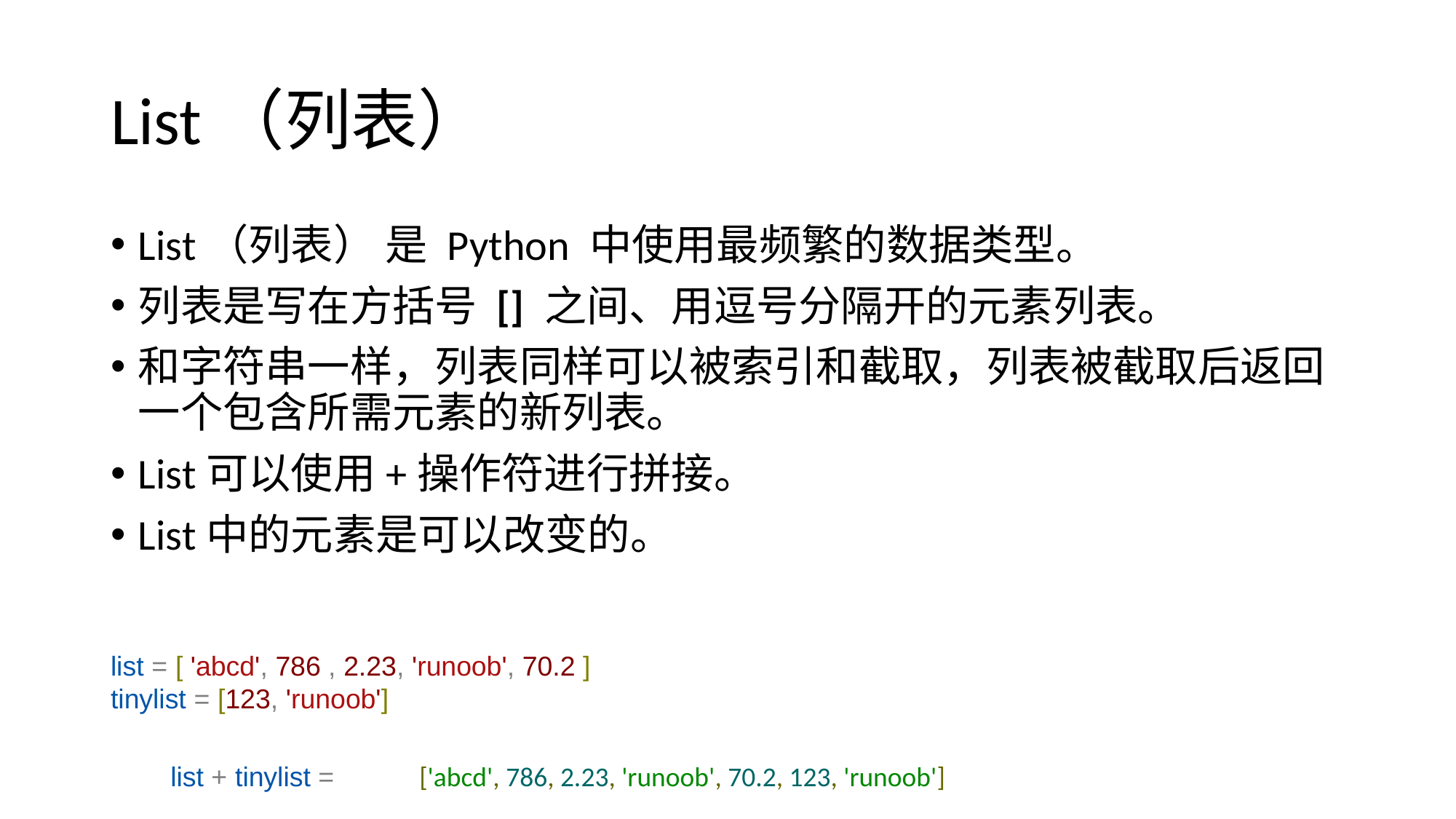

# List（列表）
List（列表） 是 Python 中使用最频繁的数据类型。
列表是写在方括号 [] 之间、用逗号分隔开的元素列表。
和字符串一样，列表同样可以被索引和截取，列表被截取后返回一个包含所需元素的新列表。
List可以使用+操作符进行拼接。
List中的元素是可以改变的。

list = [ 'abcd', 786 , 2.23, 'runoob', 70.2 ]
tinylist = [123, 'runoob']
list + tinylist =
['abcd', 786, 2.23, 'runoob', 70.2, 123, 'runoob']